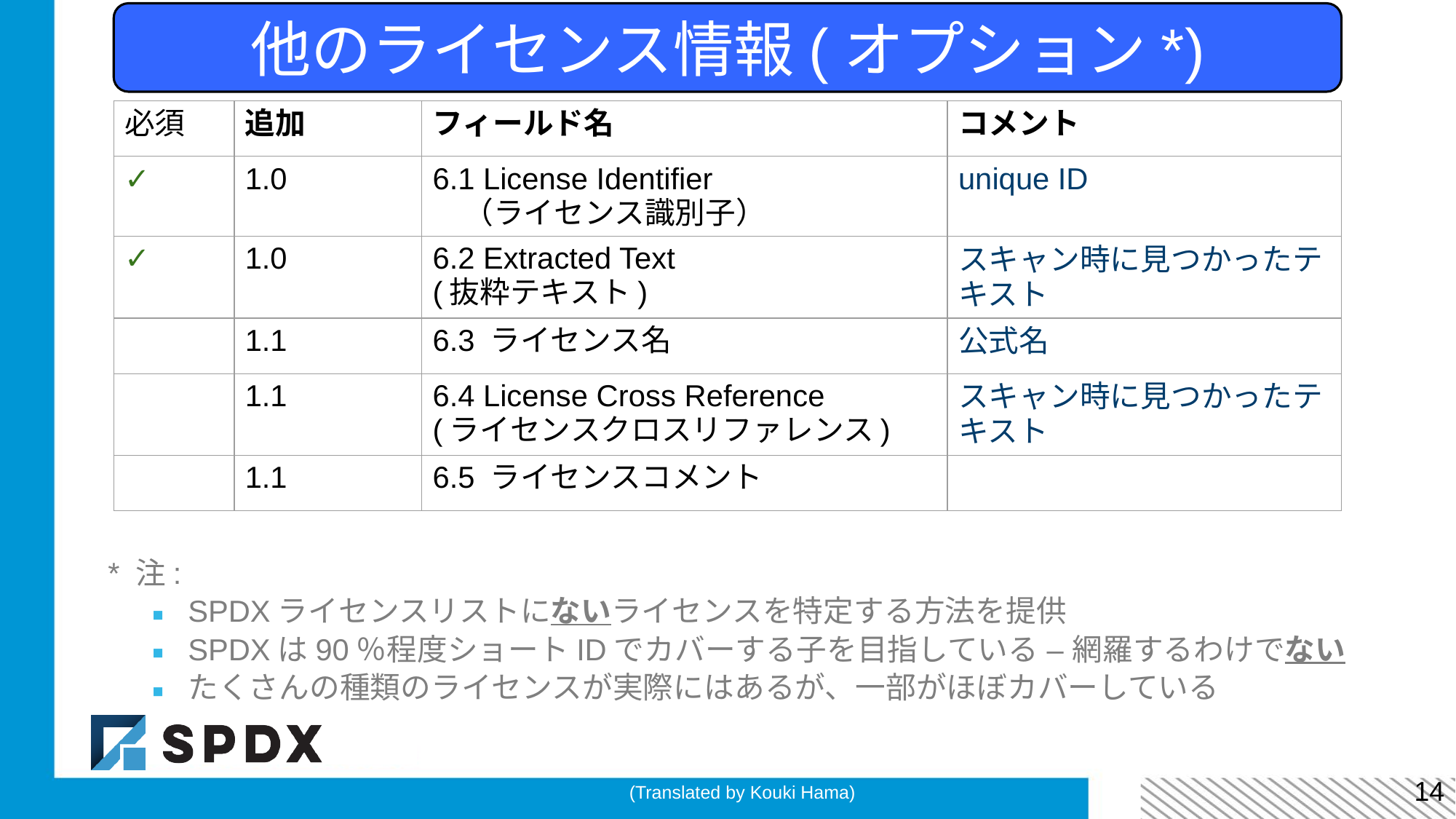

他のライセンス情報(オプション*)
| 必須 | 追加 | フィールド名 | コメント |
| --- | --- | --- | --- |
| ✓ | 1.0 | 6.1 License Identifier 　（ライセンス識別子） | unique ID |
| ✓ | 1.0 | 6.2 Extracted Text (抜粋テキスト) | スキャン時に見つかったテキスト |
|  | 1.1 | 6.3 ライセンス名 | 公式名 |
|  | 1.1 | 6.4 License Cross Reference (ライセンスクロスリファレンス) | スキャン時に見つかったテキスト |
|  | 1.1 | 6.5 ライセンスコメント |  |
* 注:
SPDXライセンスリストにないライセンスを特定する方法を提供
SPDXは90％程度ショートIDでカバーする子を目指している – 網羅するわけでない
たくさんの種類のライセンスが実際にはあるが、一部がほぼカバーしている

(Translated by Kouki Hama)